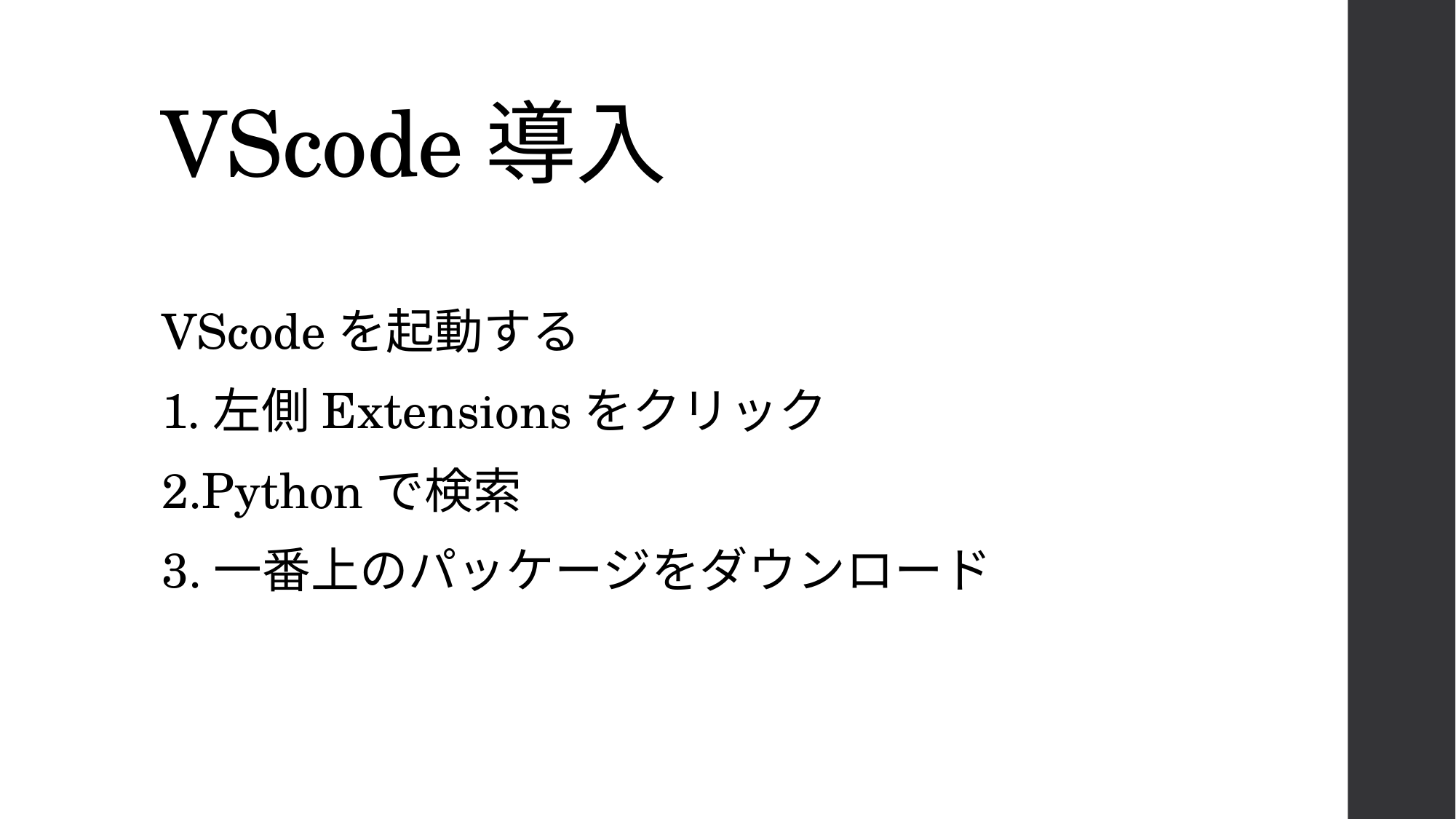

VScode導入

VScodeを起動する
1.左側Extensionsをクリック
2.Pythonで検索
3.一番上のパッケージをダウンロード